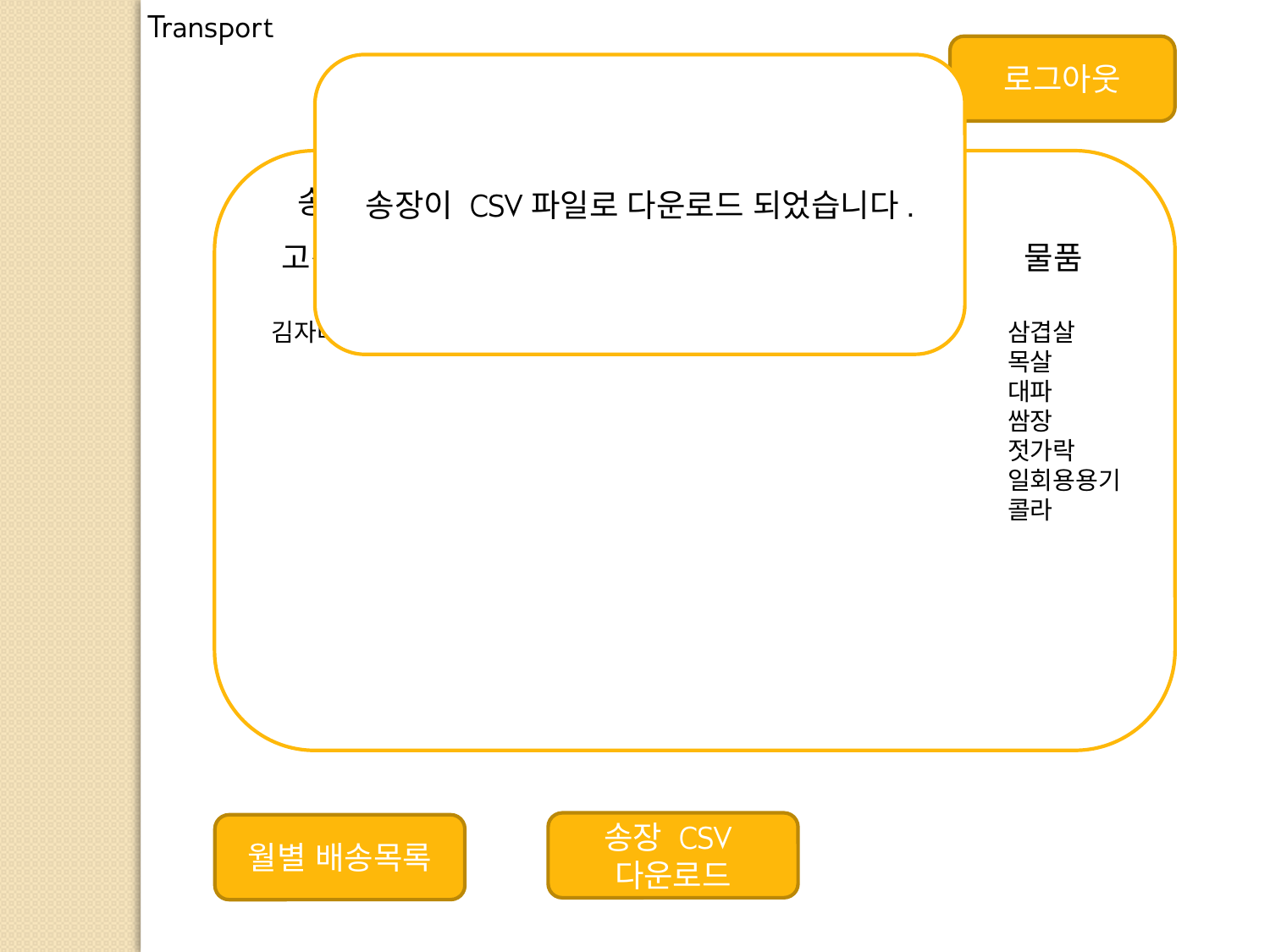

Transport
로그아웃
송장이 CSV파일로 다운로드 되었습니다.

송장번호 a1001
   고객명                              주소		                물품
       김자바     대전광역시 서구 월평동 243 스타게이트 7층
삼겹살
목살
대파
쌈장
젓가락
일회용용기
콜라

송장 CSV
다운로드
월별 배송목록